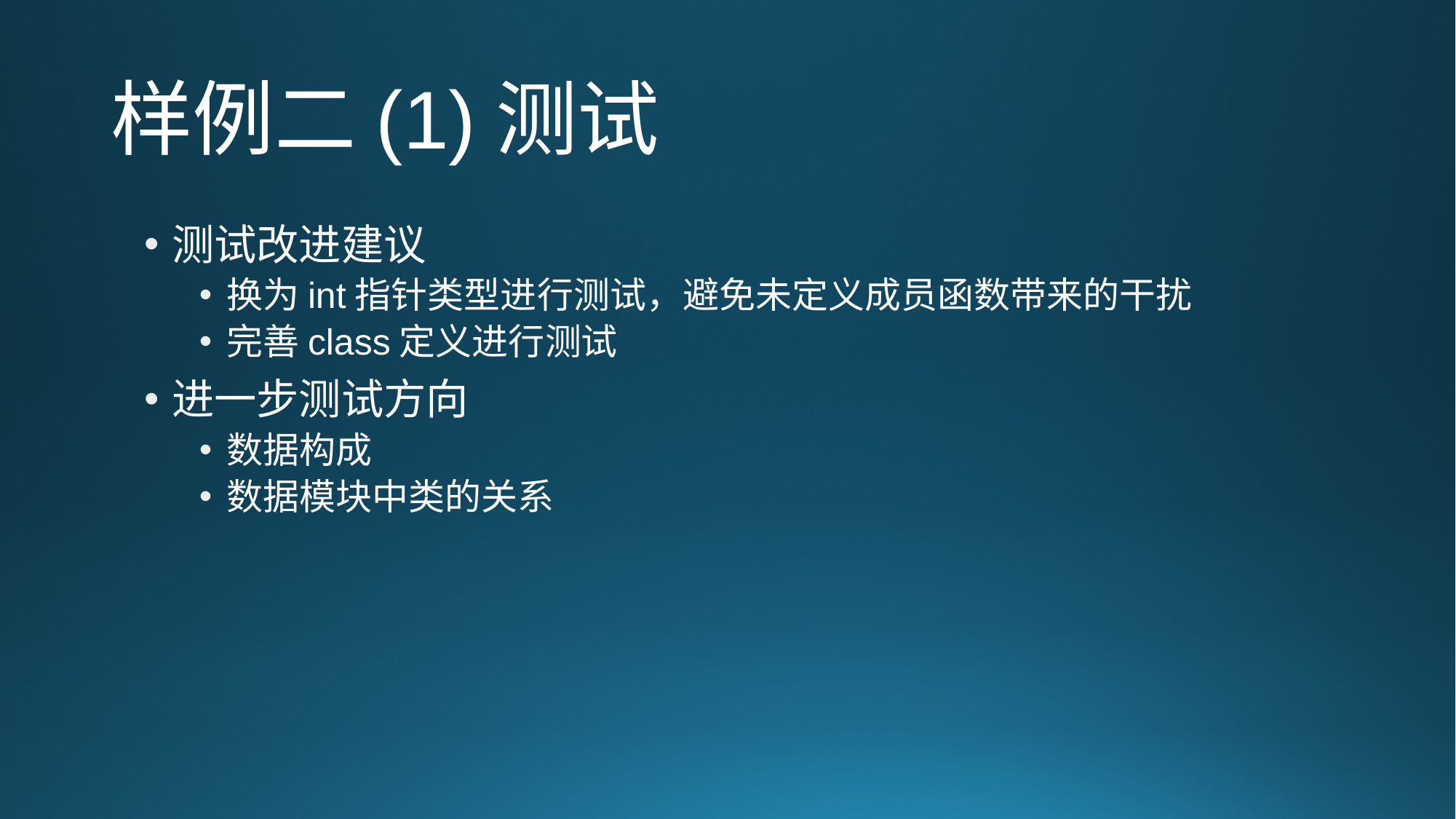

# 样例二(1)测试
测试改进建议
换为int指针类型进行测试，避免未定义成员函数带来的干扰
完善class定义进行测试
进一步测试方向
数据构成
数据模块中类的关系